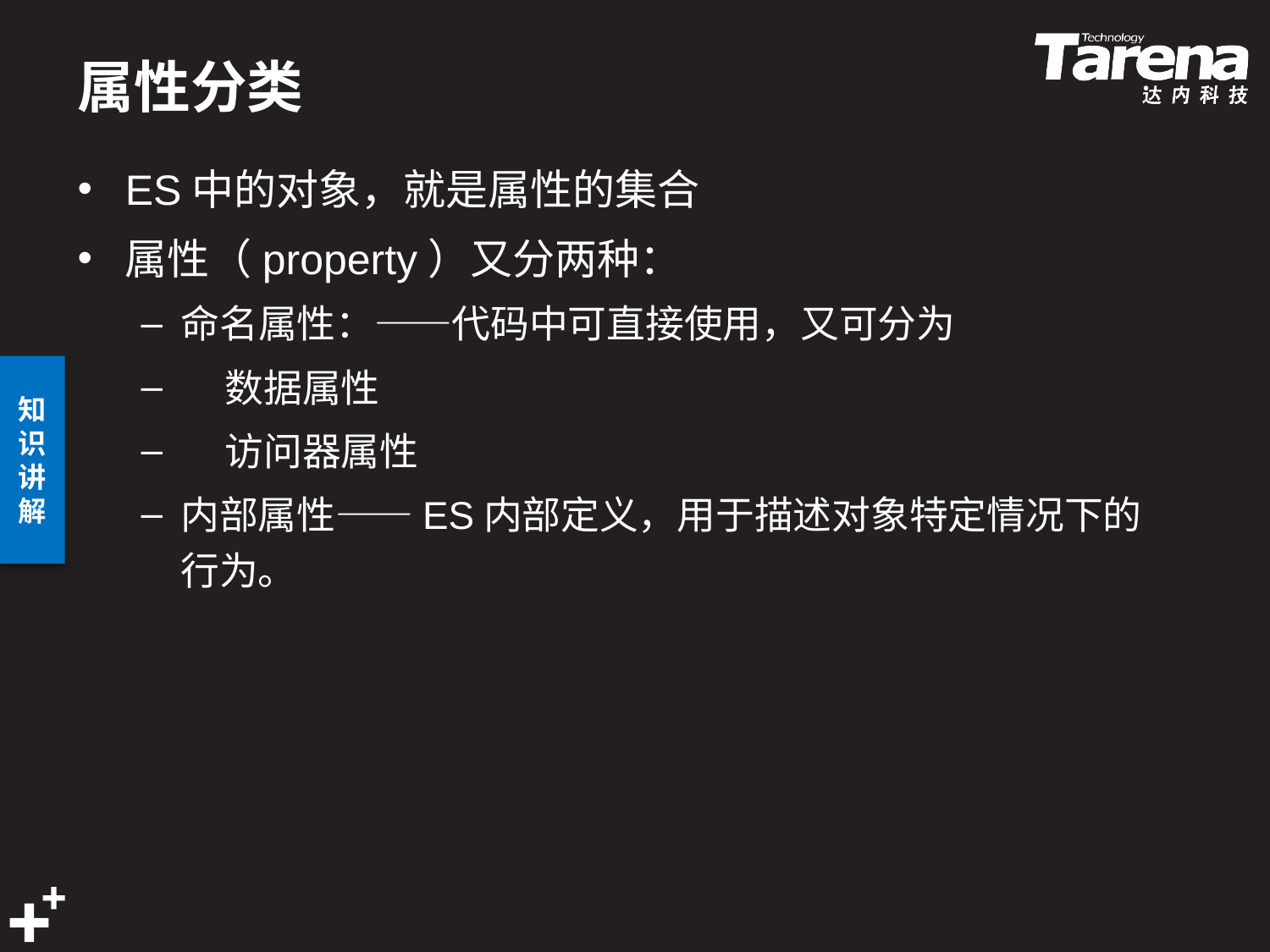

# 属性分类
ES中的对象，就是属性的集合
属性（property）又分两种：
命名属性：——代码中可直接使用，又可分为
    数据属性
    访问器属性
内部属性——ES内部定义，用于描述对象特定情况下的行为。